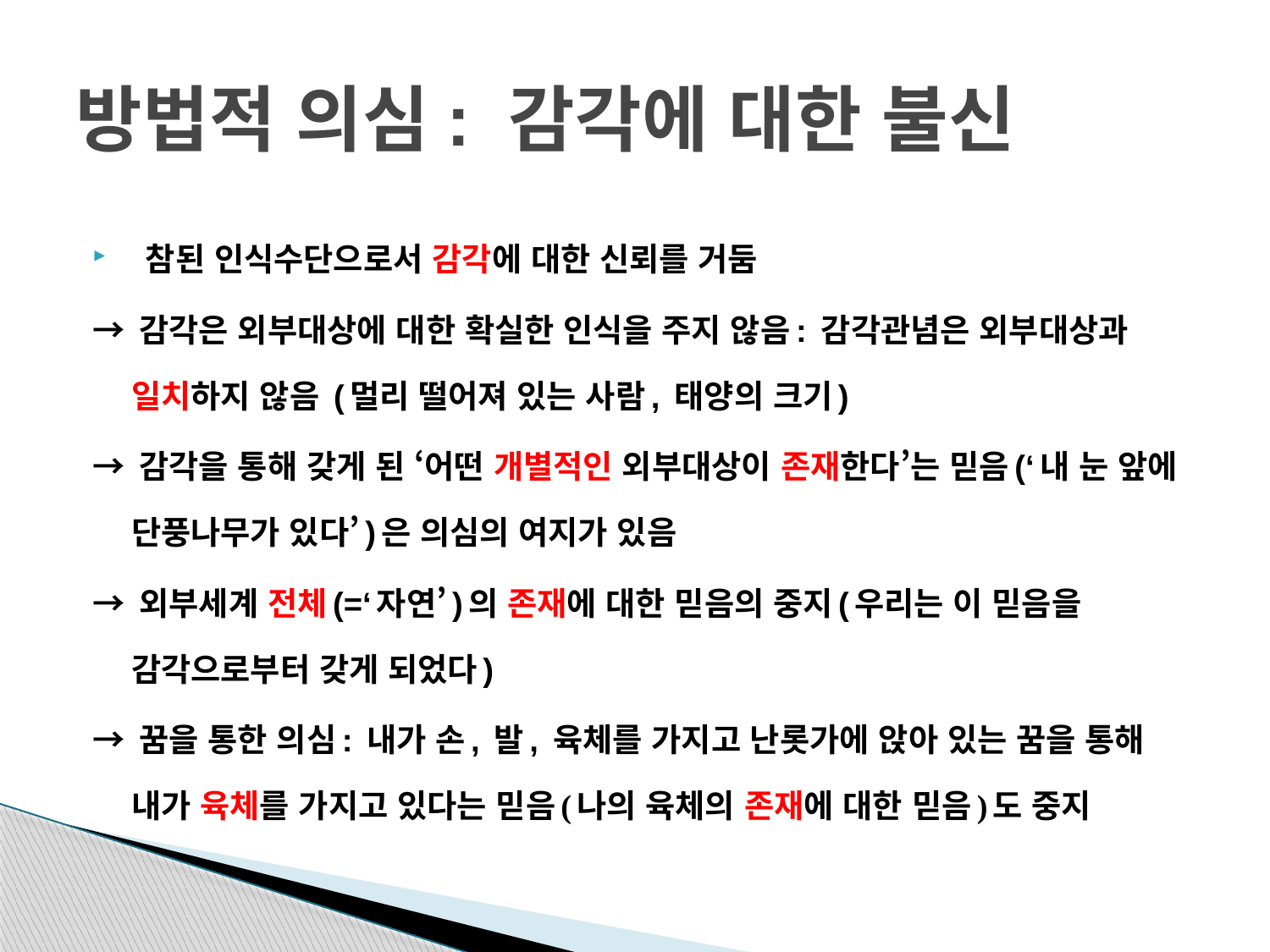

# 방법적 의심: 감각에 대한 불신
 참된 인식수단으로서 감각에 대한 신뢰를 거둠
→ 감각은 외부대상에 대한 확실한 인식을 주지 않음: 감각관념은 외부대상과 일치하지 않음 (멀리 떨어져 있는 사람, 태양의 크기)
→ 감각을 통해 갖게 된 ‘어떤 개별적인 외부대상이 존재한다’는 믿음(‘내 눈 앞에 단풍나무가 있다’)은 의심의 여지가 있음
→ 외부세계 전체(=‘자연’)의 존재에 대한 믿음의 중지(우리는 이 믿음을 감각으로부터 갖게 되었다)
→ 꿈을 통한 의심: 내가 손, 발, 육체를 가지고 난롯가에 앉아 있는 꿈을 통해 내가 육체를 가지고 있다는 믿음(나의 육체의 존재에 대한 믿음)도 중지